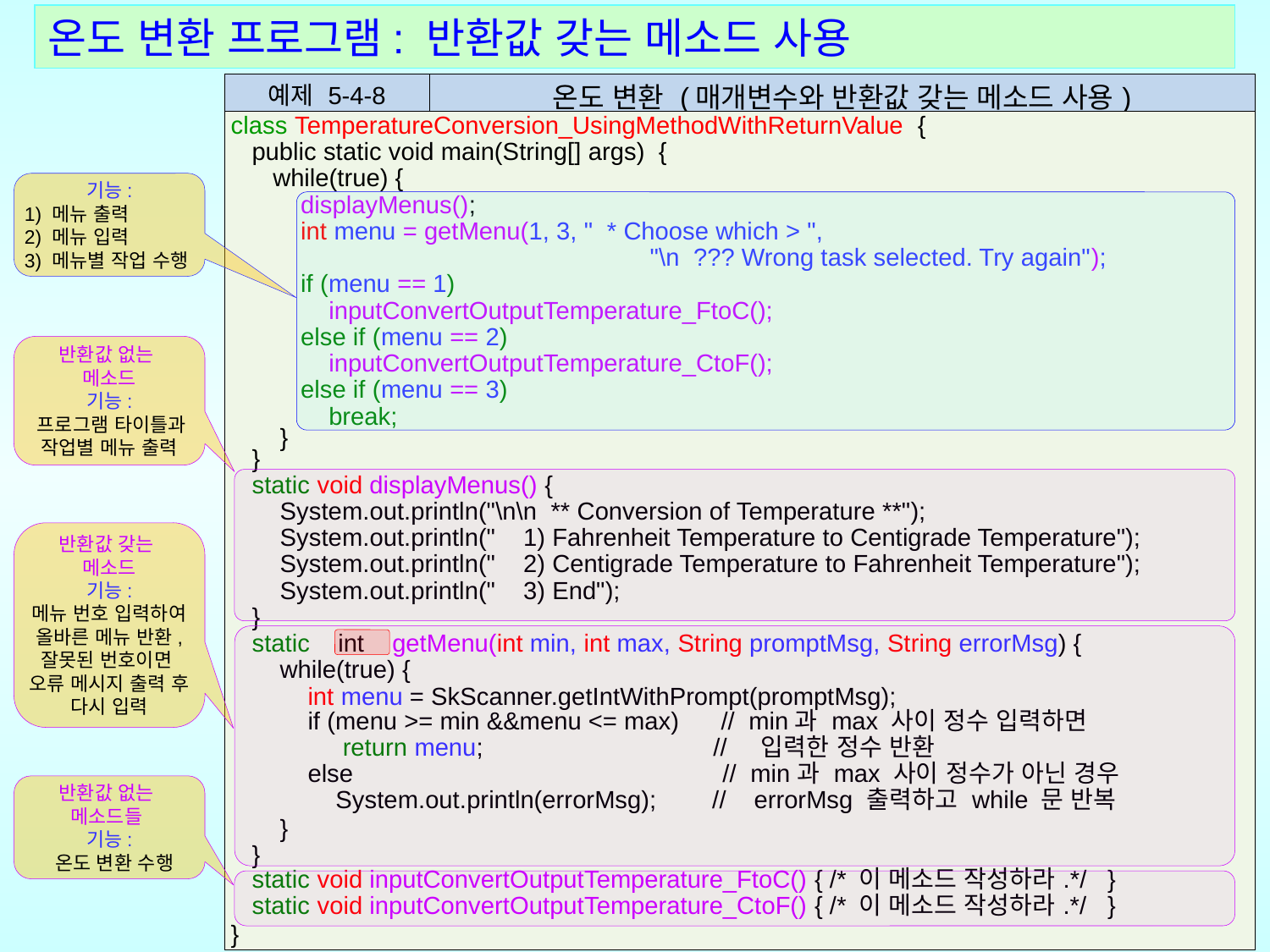

온도 변환 프로그램: 반환값 갖는 메소드 사용
| 예제 5-4-8 | 온도 변환 (매개변수와 반환값 갖는 메소드 사용) |
| --- | --- |
| class TemperatureConversion\_UsingMethodWithReturnValue { public static void main(String[] args) { while(true) { displayMenus(); int menu = getMenu(1, 3, " \* Choose which > ", "\n ??? Wrong task selected. Try again"); if (menu == 1) inputConvertOutputTemperature\_FtoC(); else if (menu == 2) inputConvertOutputTemperature\_CtoF(); else if (menu == 3) break; } } static void displayMenus() { System.out.println("\n\n \*\* Conversion of Temperature \*\*"); System.out.println(" 1) Fahrenheit Temperature to Centigrade Temperature"); System.out.println(" 2) Centigrade Temperature to Fahrenheit Temperature"); System.out.println(" 3) End"); } static int getMenu(int min, int max, String promptMsg, String errorMsg) { while(true) { int menu = SkScanner.getIntWithPrompt(promptMsg); if (menu >= min &&menu <= max) // min과 max 사이 정수 입력하면 return menu; // 입력한 정수 반환 else // min과 max 사이 정수가 아닌 경우 System.out.println(errorMsg); // errorMsg 출력하고 while 문 반복 } } static void inputConvertOutputTemperature\_FtoC() { /\* 이 메소드 작성하라.\*/ } static void inputConvertOutputTemperature\_CtoF() { /\* 이 메소드 작성하라.\*/ } } |  |
기능:
 1) 메뉴 출력
 2) 메뉴 입력
 3) 메뉴별 작업 수행

반환값 없는
메소드
기능:
 프로그램 타이틀과
작업별 메뉴 출력

반환값 갖는
메소드
기능:
메뉴 번호 입력하여 올바른 메뉴 반환, 잘못된 번호이면
오류 메시지 출력 후 다시 입력

반환값 없는
메소드들
기능:
 온도 변환 수행